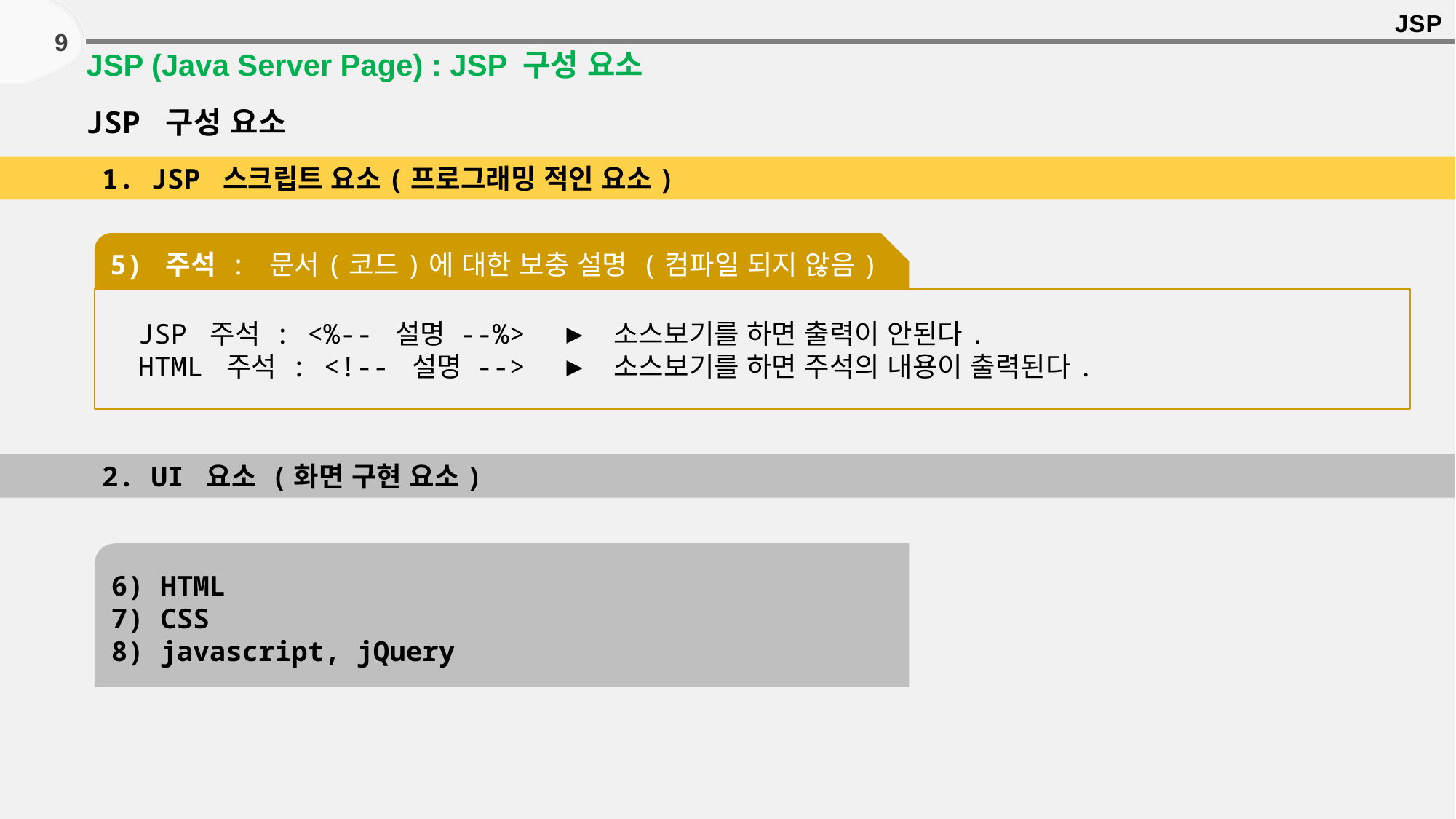

JSP
9
JSP (Java Server Page) : JSP 구성 요소
JSP 구성 요소
1. JSP 스크립트 요소(프로그래밍 적인 요소)
5) 주석 : 문서(코드)에 대한 보충 설명 (컴파일 되지 않음)
  JSP 주석 : <%-- 설명 --%>  ▶ 소스보기를 하면 출력이 안된다.
  HTML 주석 : <!-- 설명 -->  ▶ 소스보기를 하면 주석의 내용이 출력된다.
2. UI 요소 (화면 구현 요소)
6) HTML
7) CSS
8) javascript, jQuery